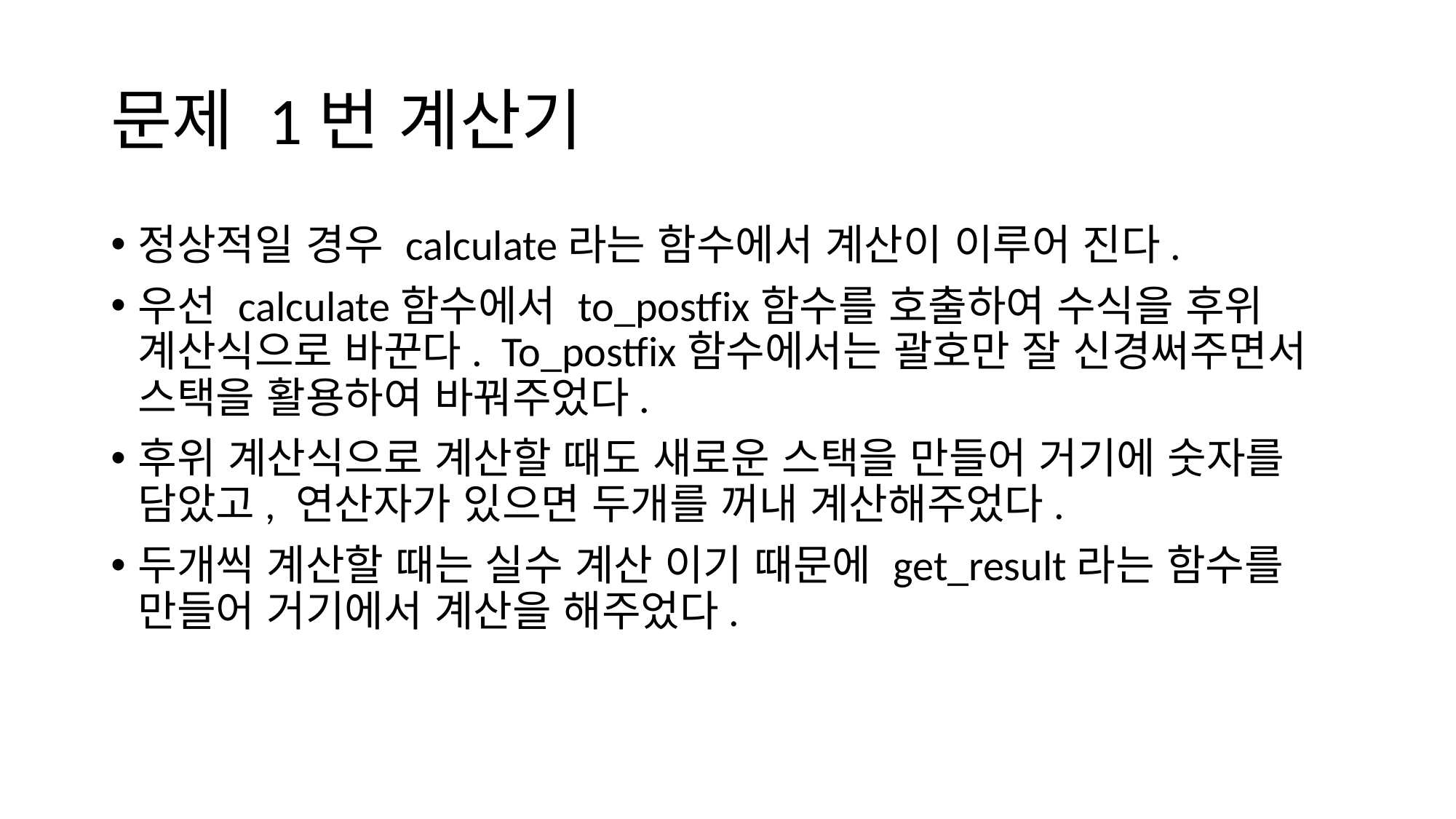

# 문제 1번 계산기
정상적일 경우 calculate라는 함수에서 계산이 이루어 진다.
우선 calculate함수에서 to_postfix함수를 호출하여 수식을 후위 계산식으로 바꾼다.  To_postfix함수에서는 괄호만 잘 신경써주면서 스택을 활용하여 바꿔주었다.
후위 계산식으로 계산할 때도 새로운 스택을 만들어 거기에 숫자를 담았고, 연산자가 있으면 두개를 꺼내 계산해주었다.
두개씩 계산할 때는 실수 계산 이기 때문에 get_result라는 함수를 만들어 거기에서 계산을 해주었다.